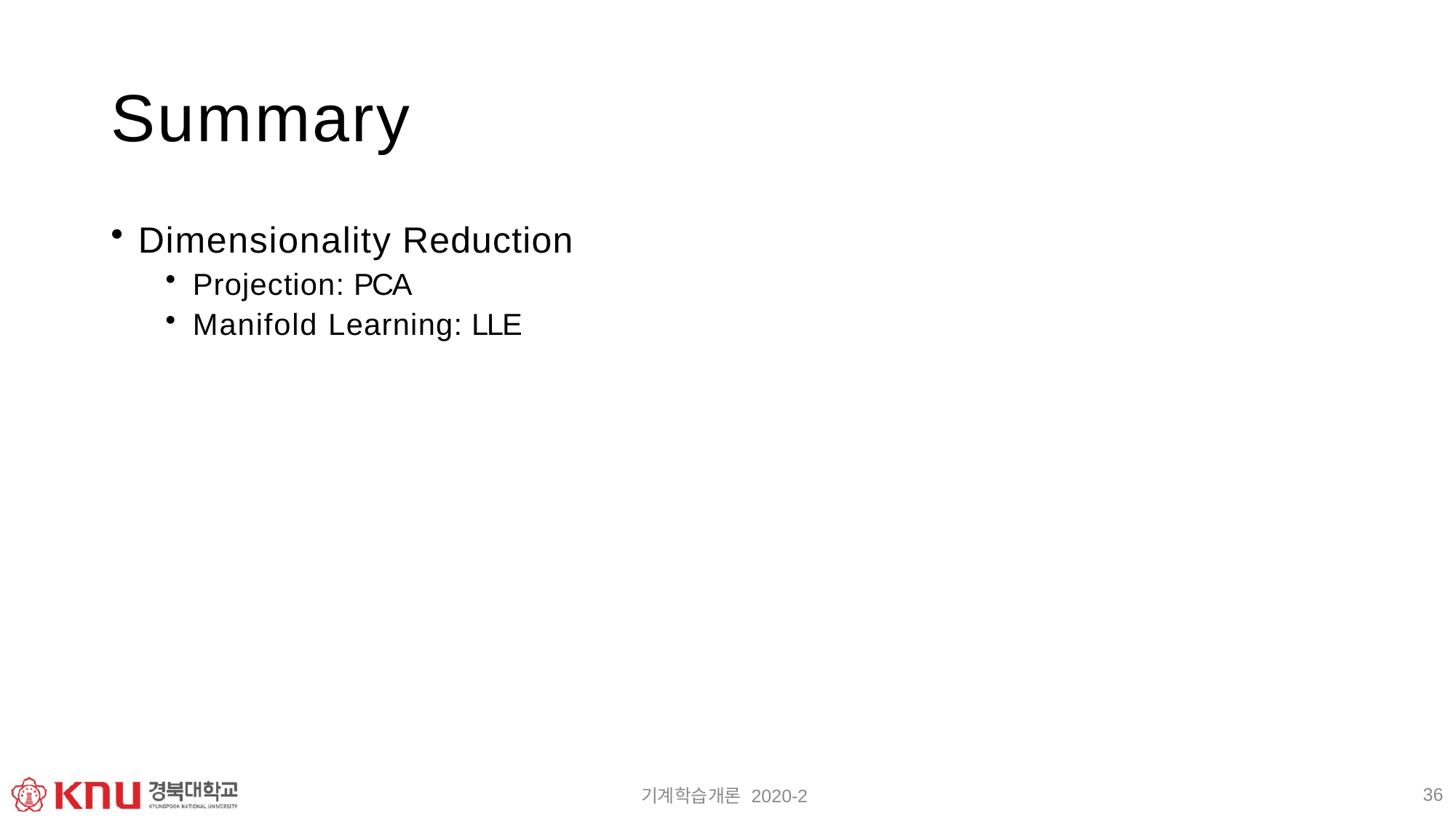

# Summary
Dimensionality Reduction
Projection: PCA
Manifold Learning: LLE
36
기계학습개론 2020-2